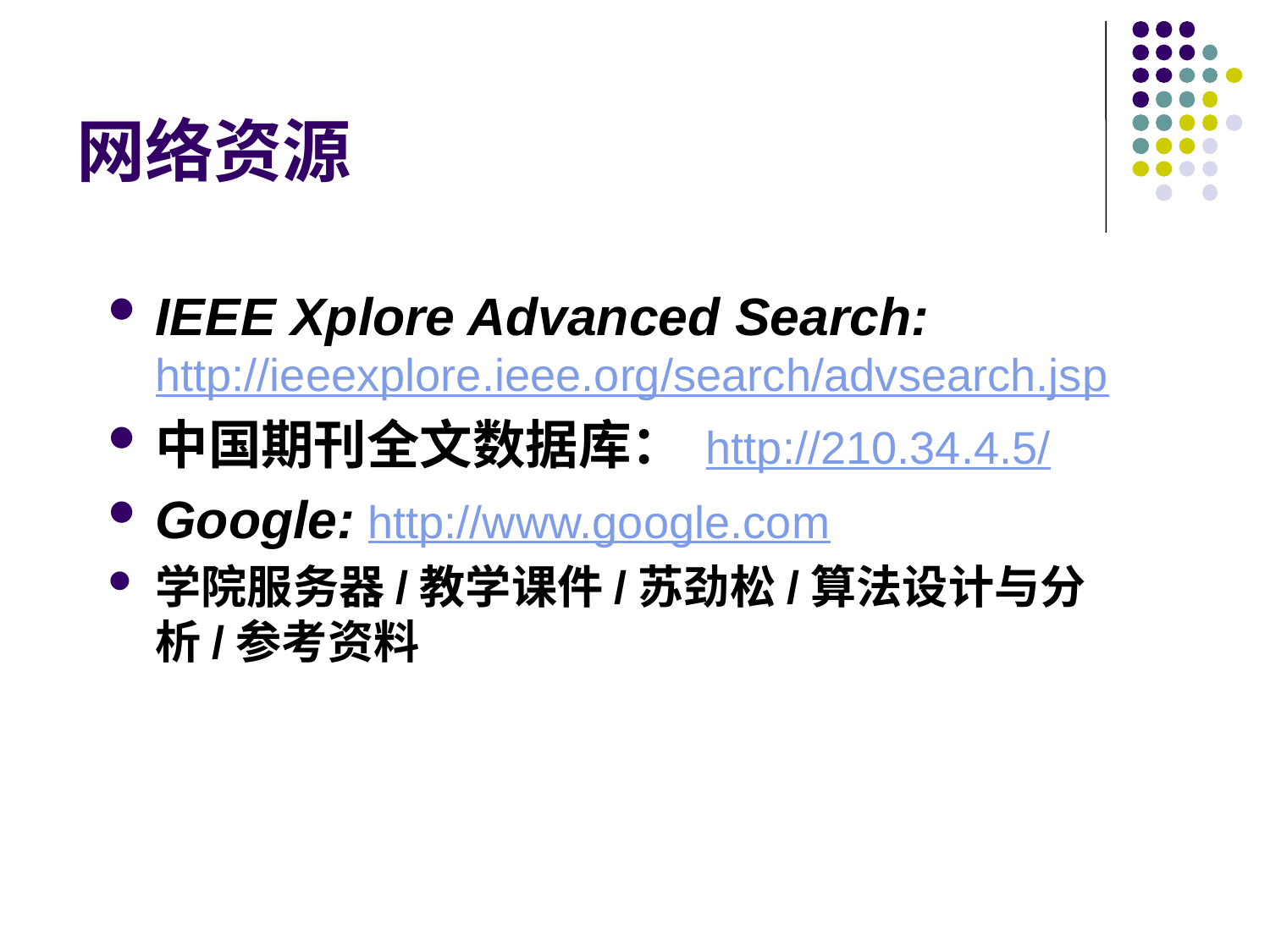

# 网络资源
IEEE Xplore Advanced Search:  http://ieeexplore.ieee.org/search/advsearch.jsp
中国期刊全文数据库： http://210.34.4.5/
Google: http://www.google.com
学院服务器/教学课件/苏劲松/算法设计与分析/参考资料